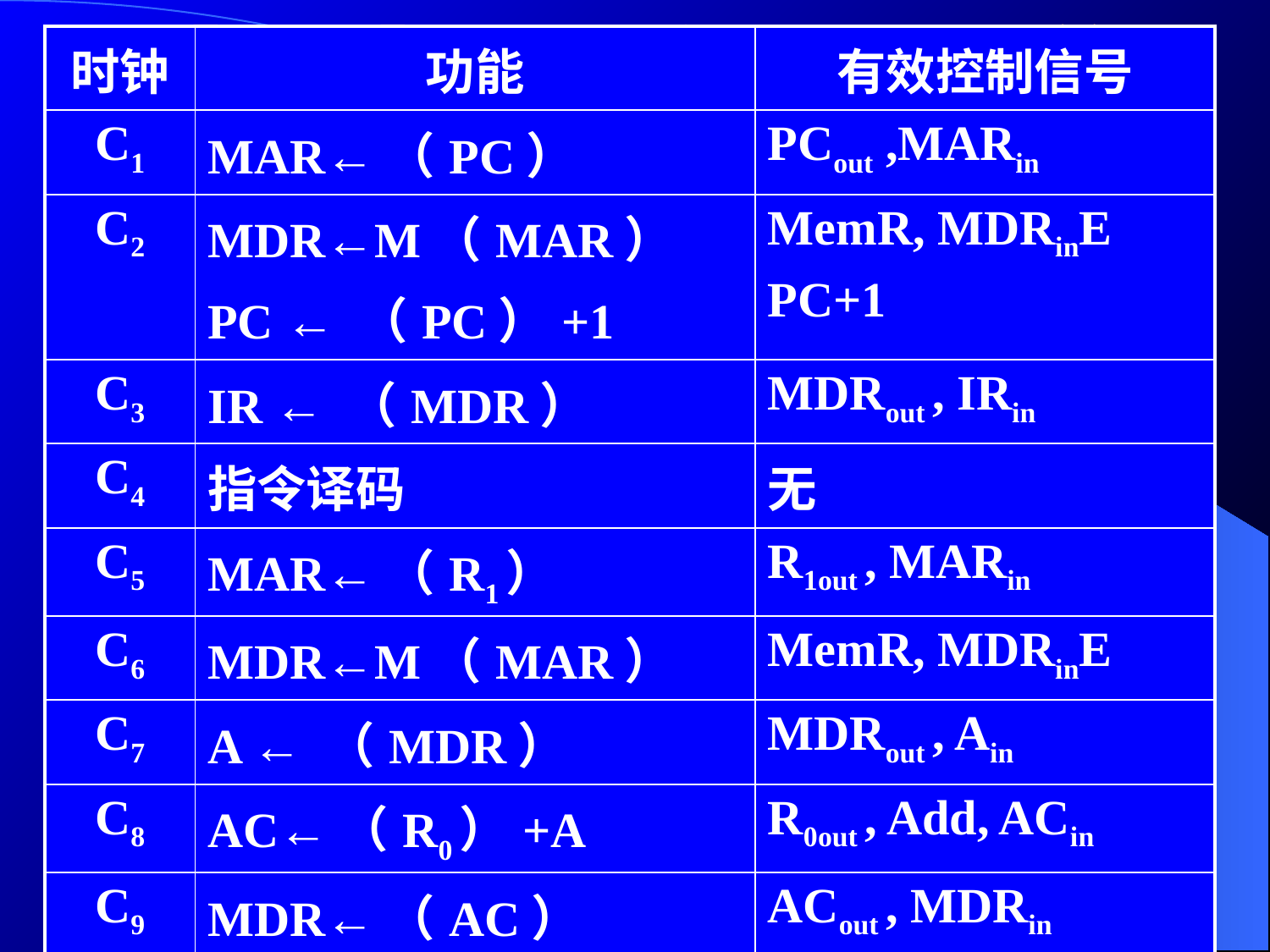

| 时钟 | 功能 | 有效控制信号 |
| --- | --- | --- |
| C1 | MAR←（PC） | PCout ,MARin |
| C2 | MDR←M（MAR） PC ← （PC）+1 | MemR, MDRinE PC+1 |
| C3 | IR ← （MDR） | MDRout , IRin |
| C4 | 指令译码 | 无 |
| C5 | MAR←（R1） | R1out , MARin |
| C6 | MDR←M（MAR） | MemR, MDRinE |
| C7 | A ← （MDR） | MDRout , Ain |
| C8 | AC←（R0）+A | R0out , Add, ACin |
| C9 | MDR←（AC） | ACout , MDRin |
| C10 | M（MAR）←（MDR） | MDRoutE, MemW |
# 【例1】2009年试题44-答案1